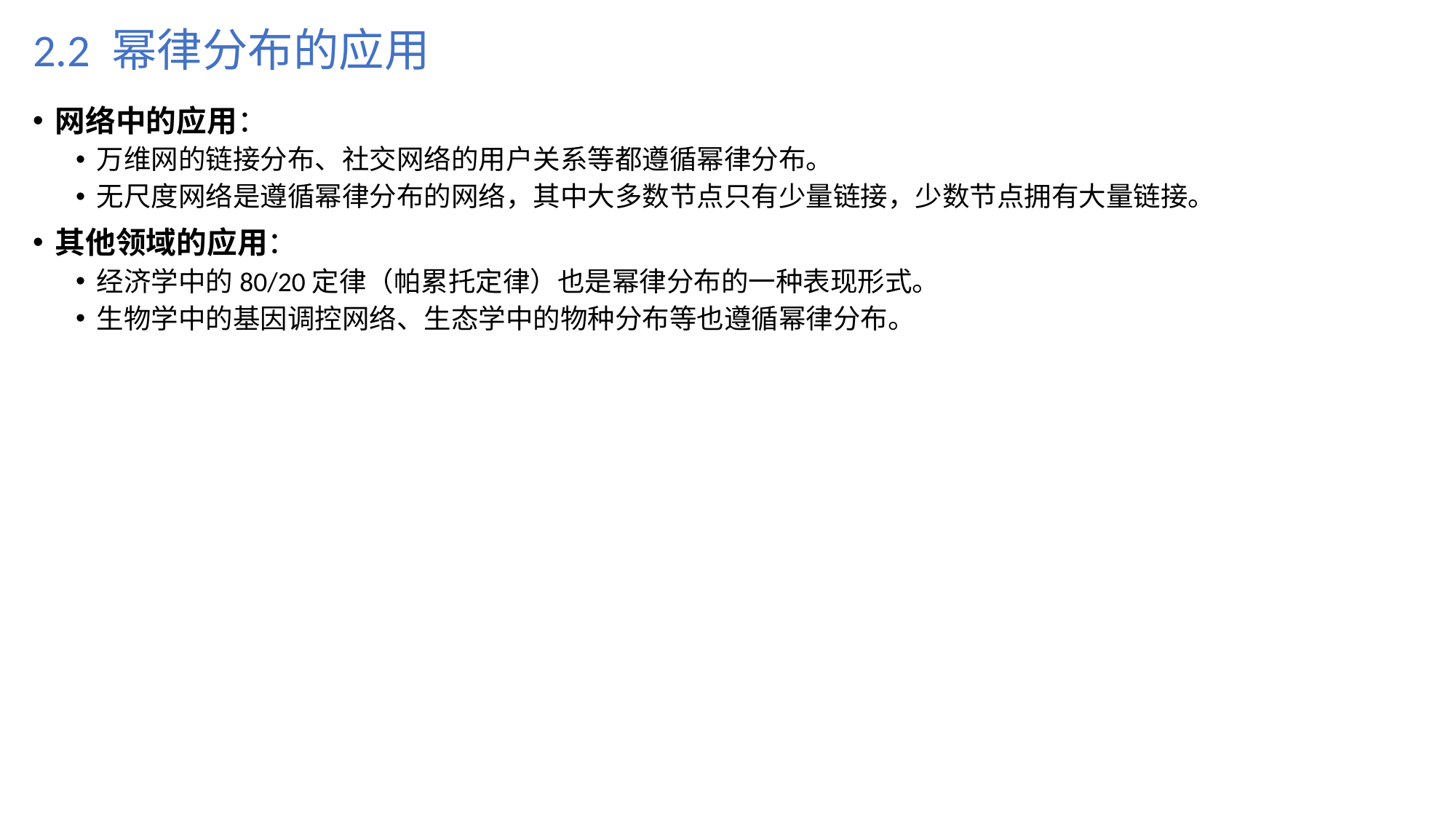

# 2.2 幂律分布的应用
网络中的应用：
万维网的链接分布、社交网络的用户关系等都遵循幂律分布。
无尺度网络是遵循幂律分布的网络，其中大多数节点只有少量链接，少数节点拥有大量链接。
其他领域的应用：
经济学中的80/20定律（帕累托定律）也是幂律分布的一种表现形式。
生物学中的基因调控网络、生态学中的物种分布等也遵循幂律分布。